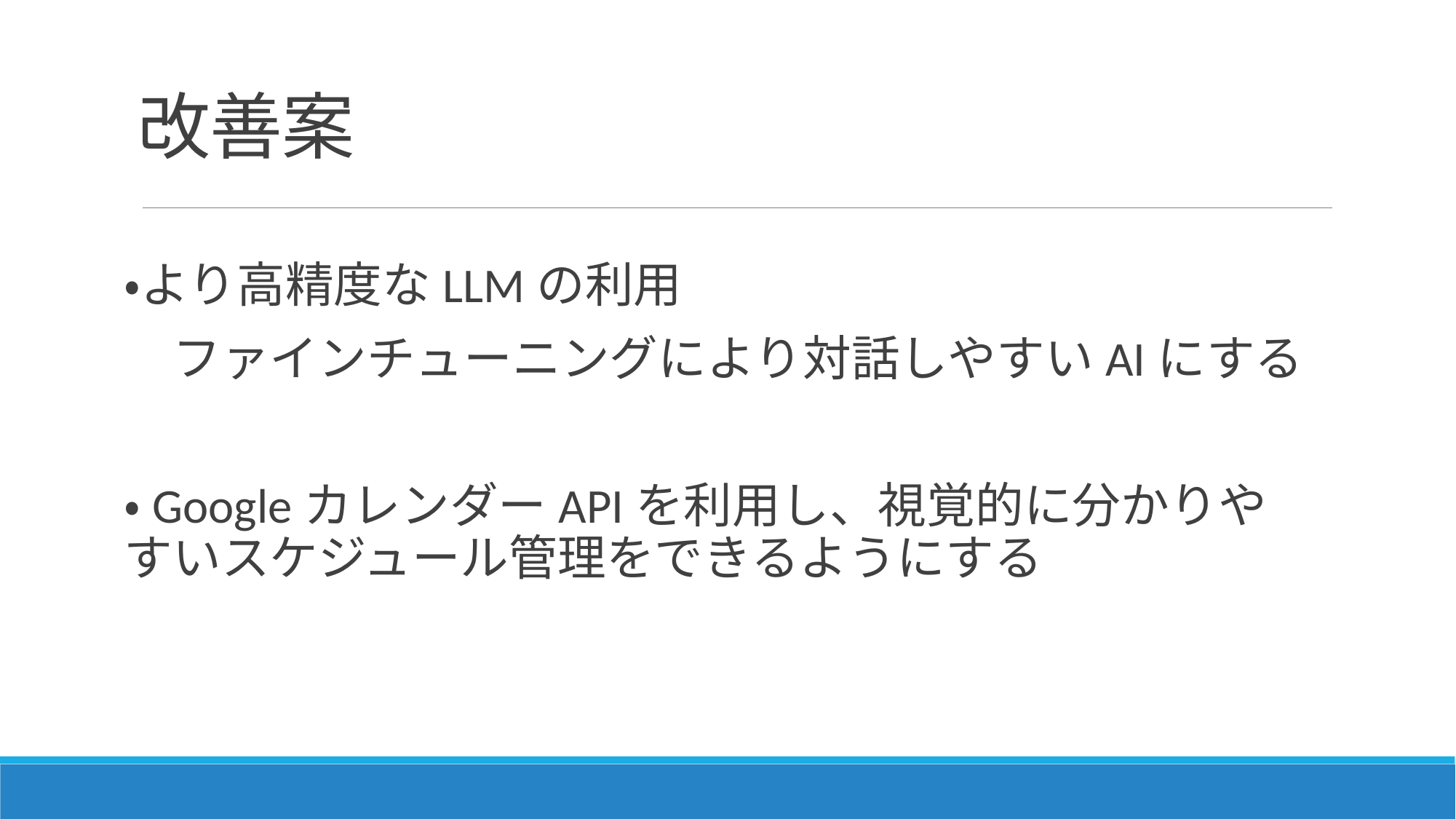

# 改善案
・より高精度なLLMの利用
　ファインチューニングにより対話しやすいAIにする

・GoogleカレンダーAPIを利用し、視覚的に分かりやすいスケジュール管理をできるようにする